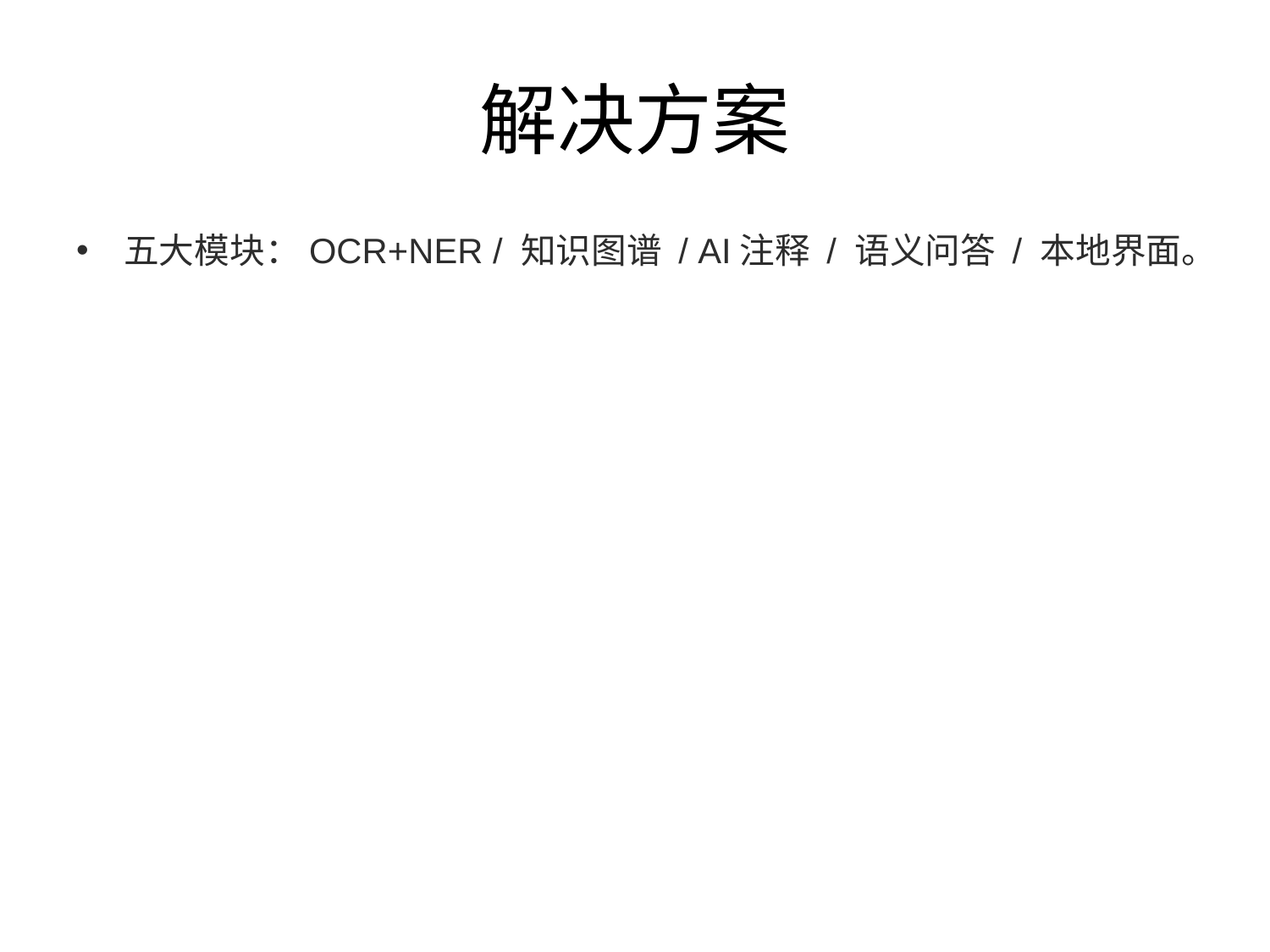

# 解决方案
五大模块：OCR+NER / 知识图谱 / AI注释 / 语义问答 / 本地界面。